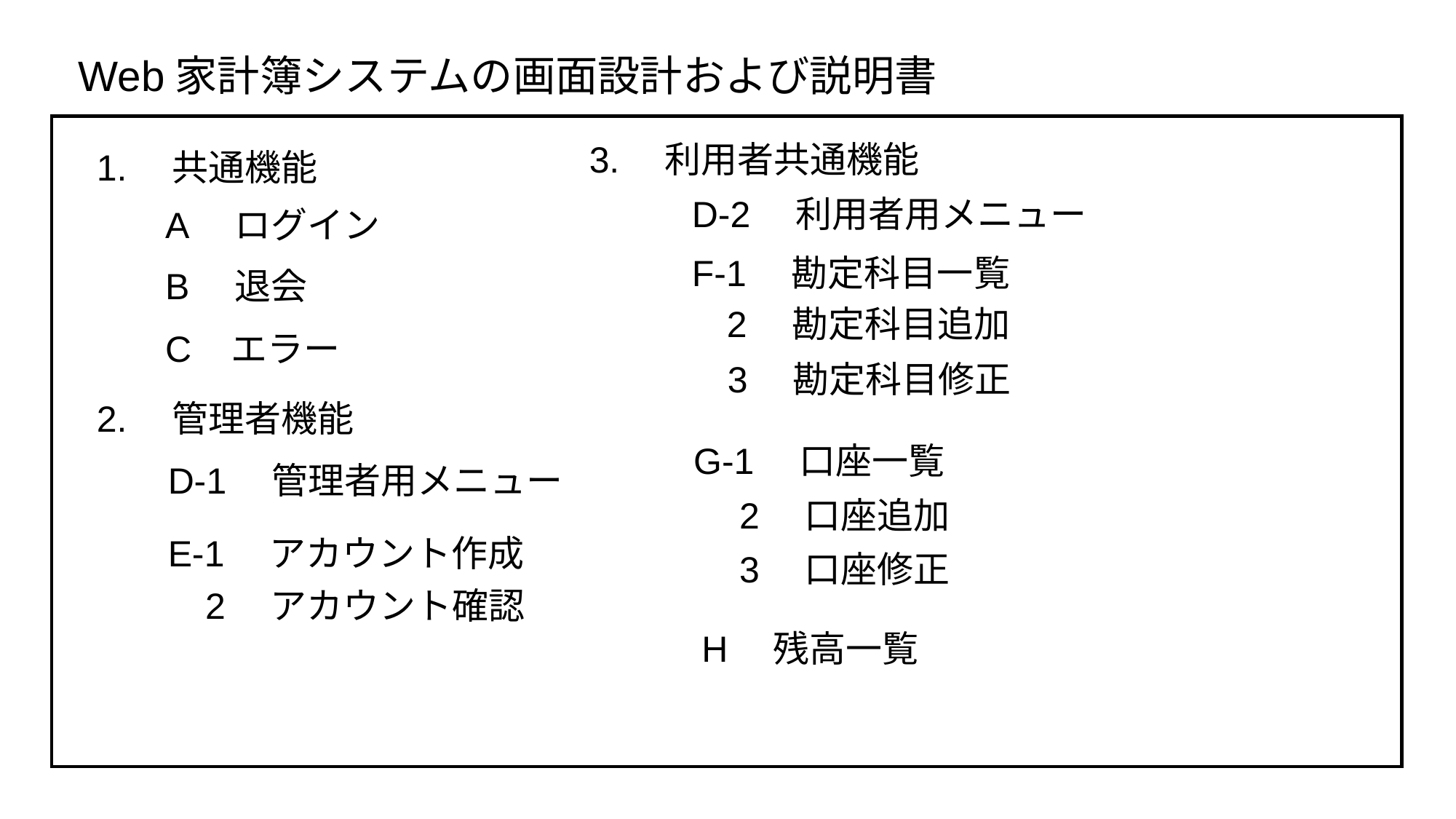

Web家計簿システムの画面設計および説明書

3.　利用者共通機能
1.　共通機能
D-2　利用者用メニュー
A　ログイン
F-1　勘定科目一覧
B　退会
2　勘定科目追加
C   エラー
3　勘定科目修正
2.　管理者機能
G-1　口座一覧
D-1　管理者用メニュー
2　口座追加
E-1　アカウント作成
3　口座修正
2　アカウント確認
H　残高一覧